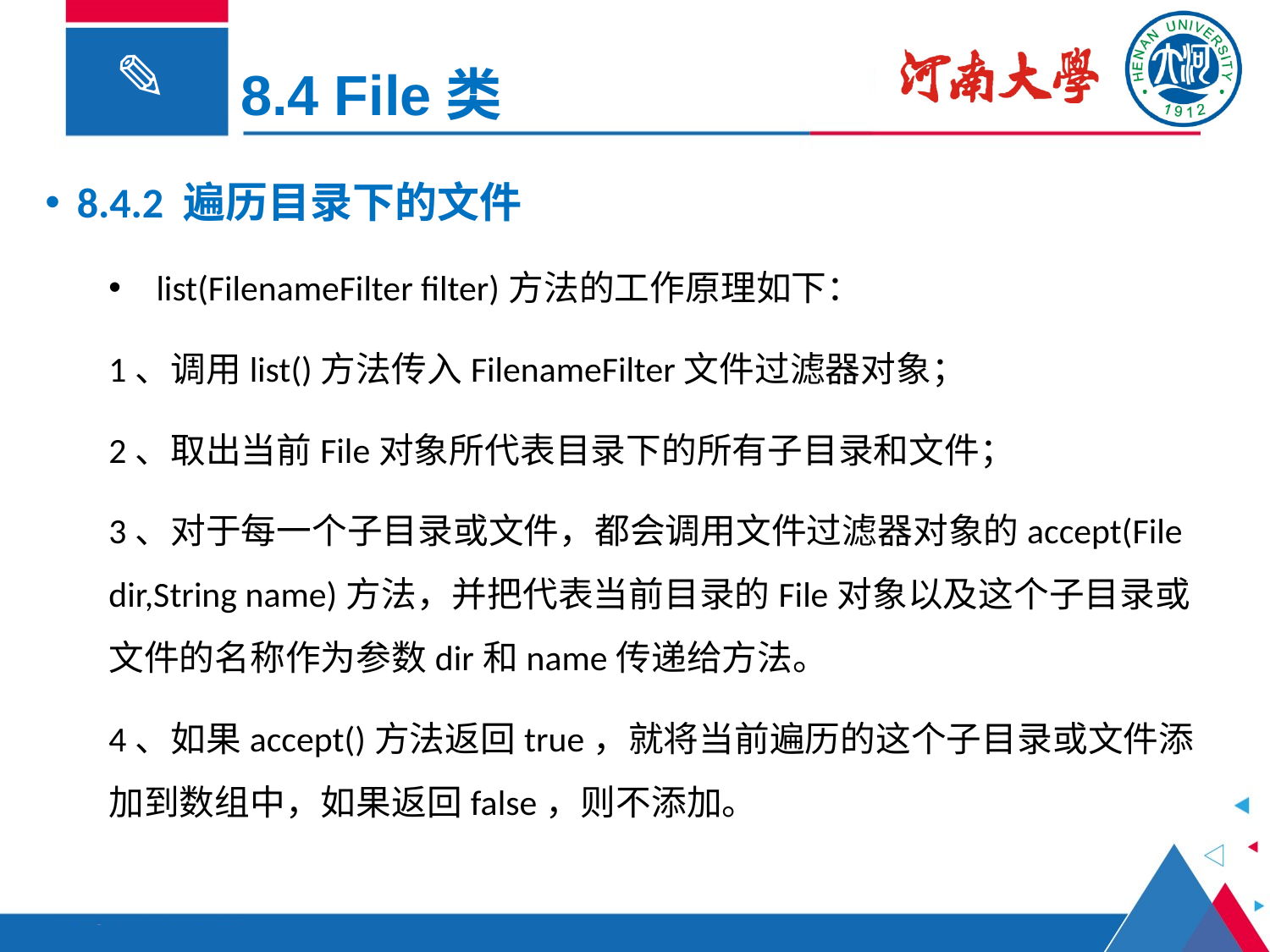

8.4 File类
8.4.2 遍历目录下的文件
list(FilenameFilter filter)方法的工作原理如下：
1、调用list()方法传入FilenameFilter文件过滤器对象；
2、取出当前File对象所代表目录下的所有子目录和文件；
3、对于每一个子目录或文件，都会调用文件过滤器对象的accept(File dir,String name)方法，并把代表当前目录的File对象以及这个子目录或文件的名称作为参数dir和name传递给方法。
4、如果accept()方法返回true，就将当前遍历的这个子目录或文件添加到数组中，如果返回false，则不添加。